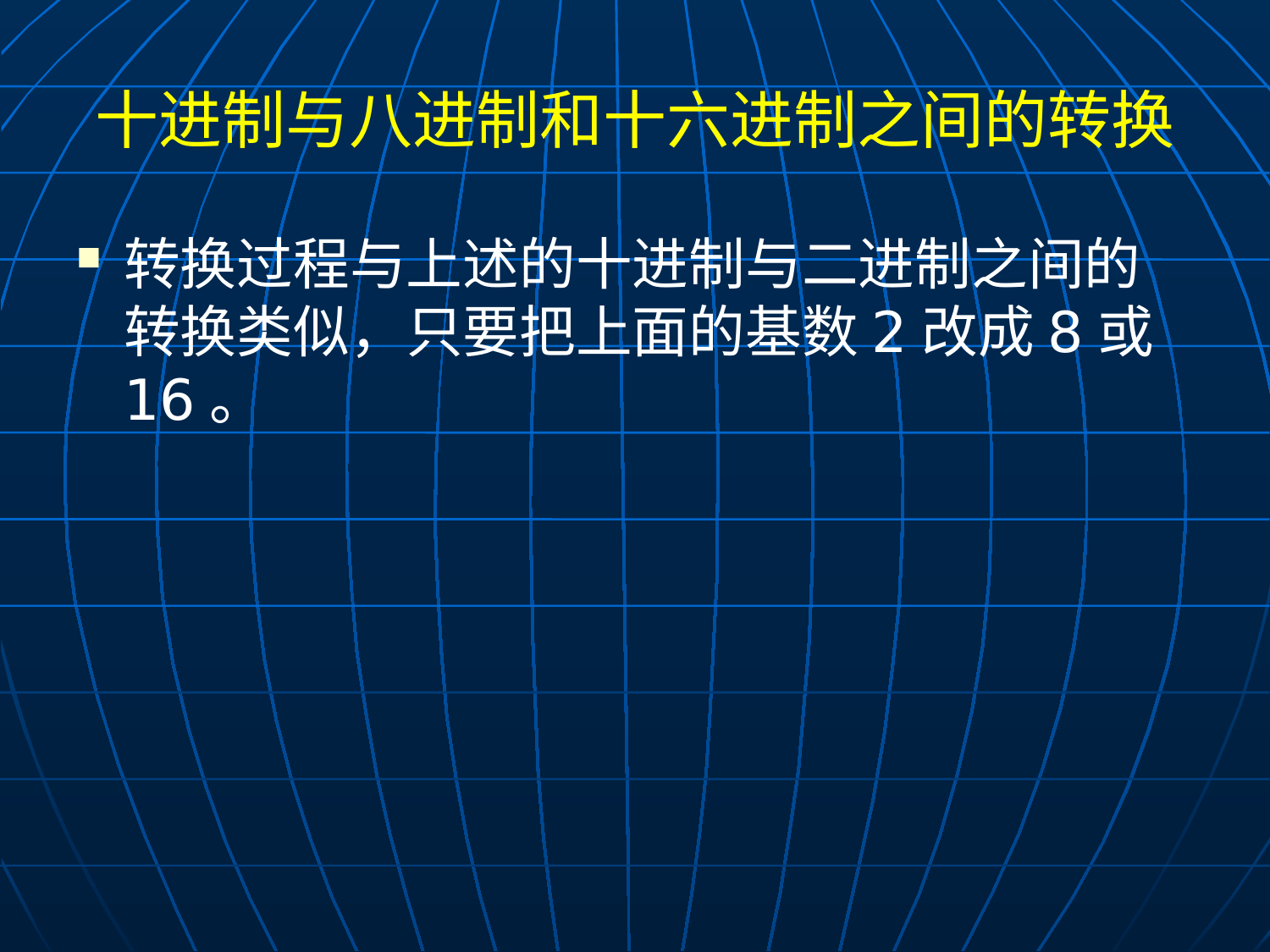

# 十进制与八进制和十六进制之间的转换
转换过程与上述的十进制与二进制之间的转换类似，只要把上面的基数2改成8或16。